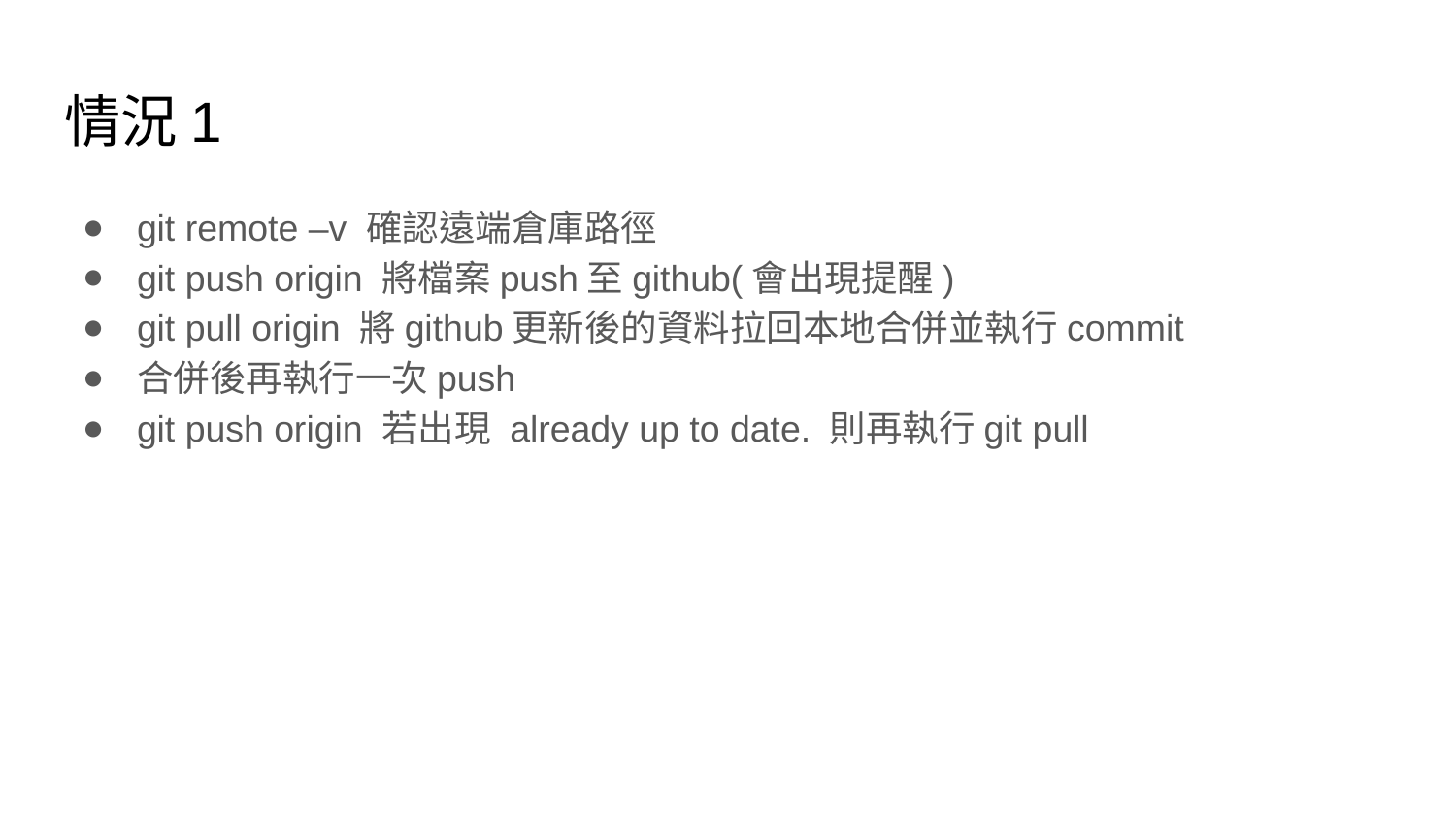

# 情況1
git remote –v 確認遠端倉庫路徑
git push origin 將檔案push至github(會出現提醒)
git pull origin 將github更新後的資料拉回本地合併並執行commit
合併後再執行一次push
git push origin 若出現 already up to date. 則再執行git pull